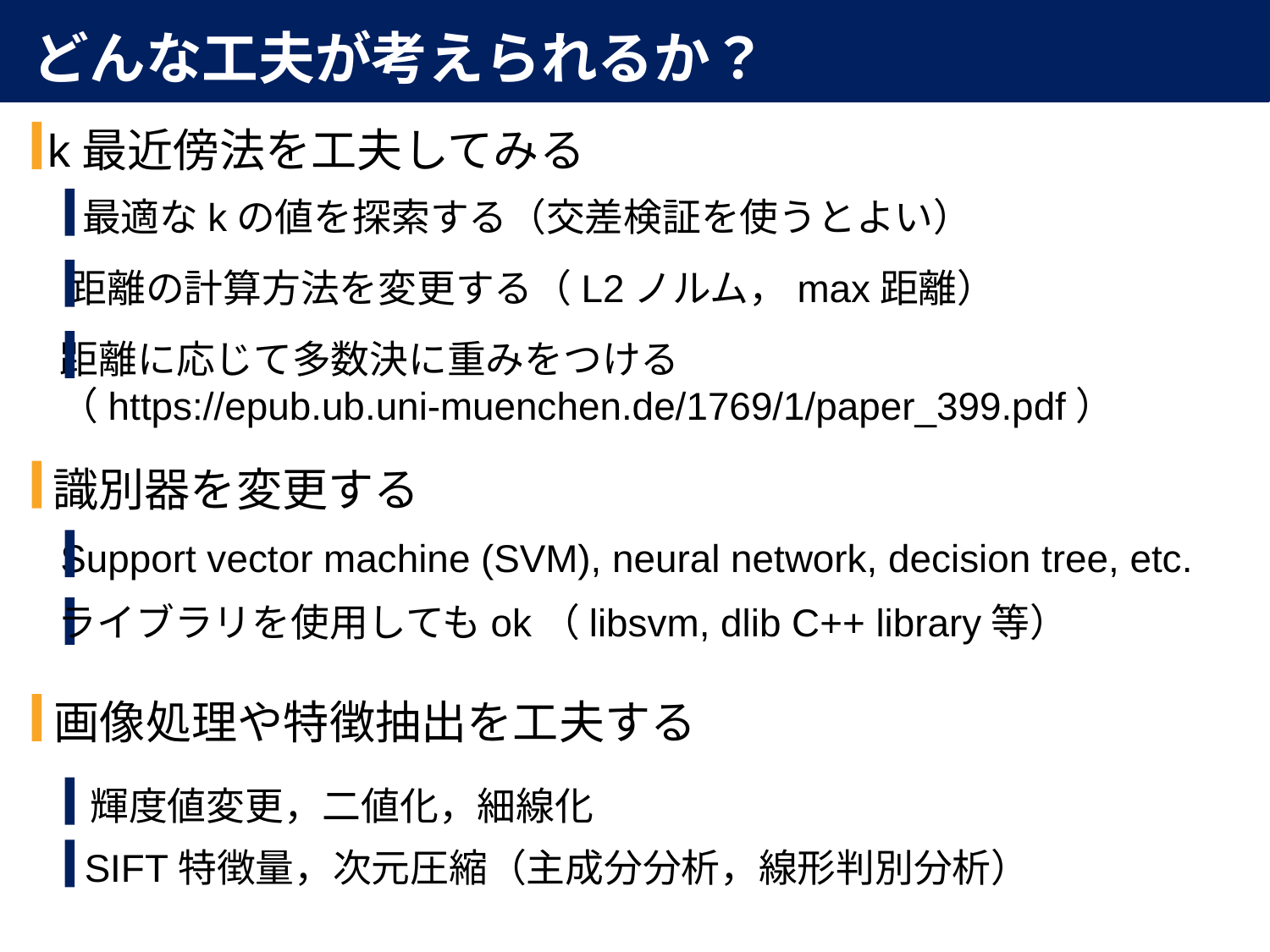

どんな工夫が考えられるか？
k最近傍法を工夫してみる

最適なkの値を探索する（交差検証を使うとよい）

距離の計算方法を変更する（L2ノルム，max距離）

距離に応じて多数決に重みをつける
（https://epub.ub.uni-muenchen.de/1769/1/paper_399.pdf）

識別器を変更する

Support vector machine (SVM), neural network, decision tree, etc.

ライブラリを使用してもok（libsvm, dlib C++ library等）

画像処理や特徴抽出を工夫する

輝度値変更，二値化，細線化

SIFT特徴量，次元圧縮（主成分分析，線形判別分析）